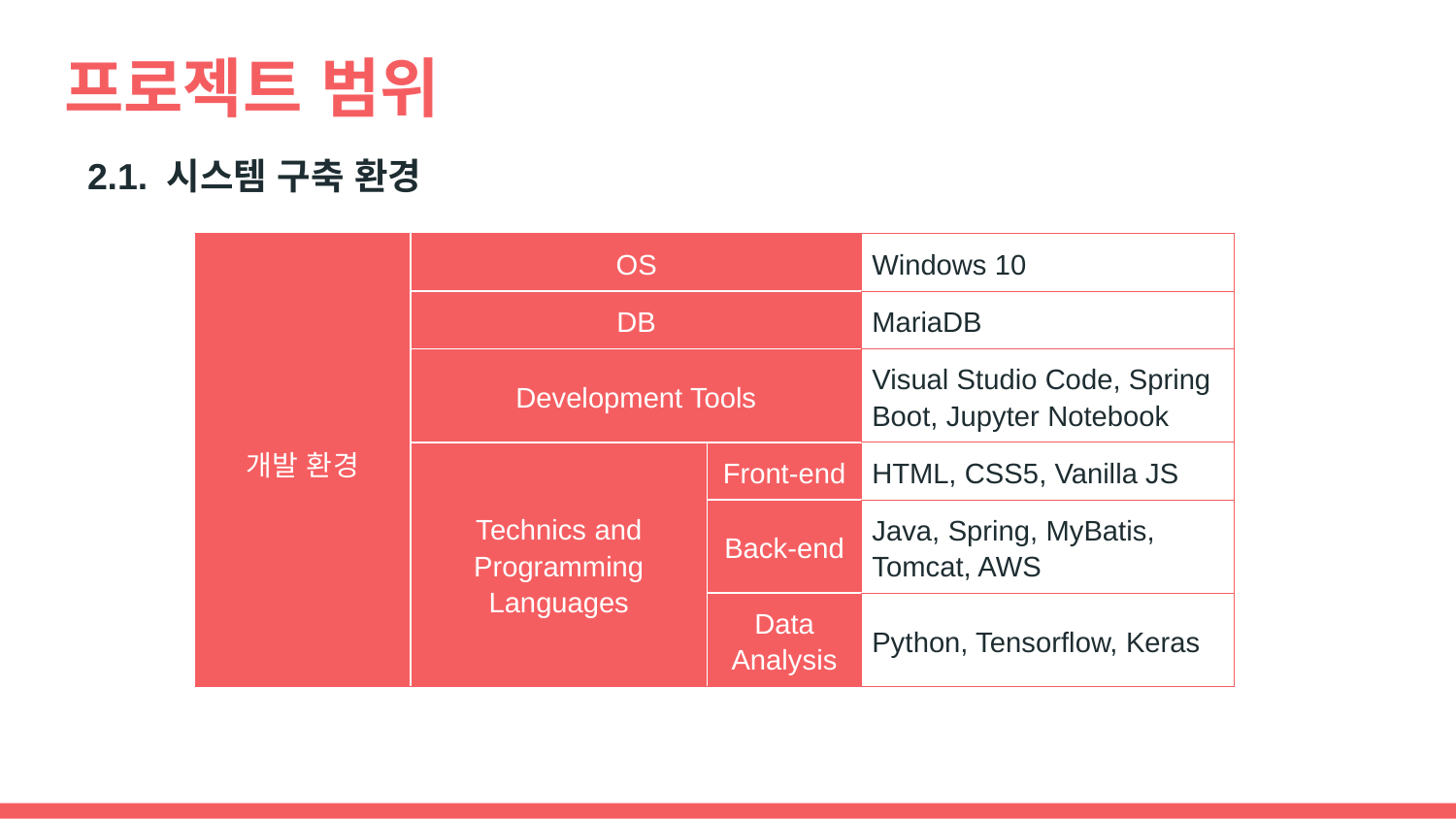

# 프로젝트 범위
2.1. 시스템 구축 환경
| 개발 환경 | OS |  | Windows 10 |
| --- | --- | --- | --- |
|  | DB |  | MariaDB |
|  | Development Tools |  | Visual Studio Code, Spring Boot, Jupyter Notebook |
|  | Technics and Programming Languages | Front-end | HTML, CSS5, Vanilla JS |
|  |  | Back-end | Java, Spring, MyBatis, Tomcat, AWS |
|  |  | Data Analysis | Python, Tensorflow, Keras |